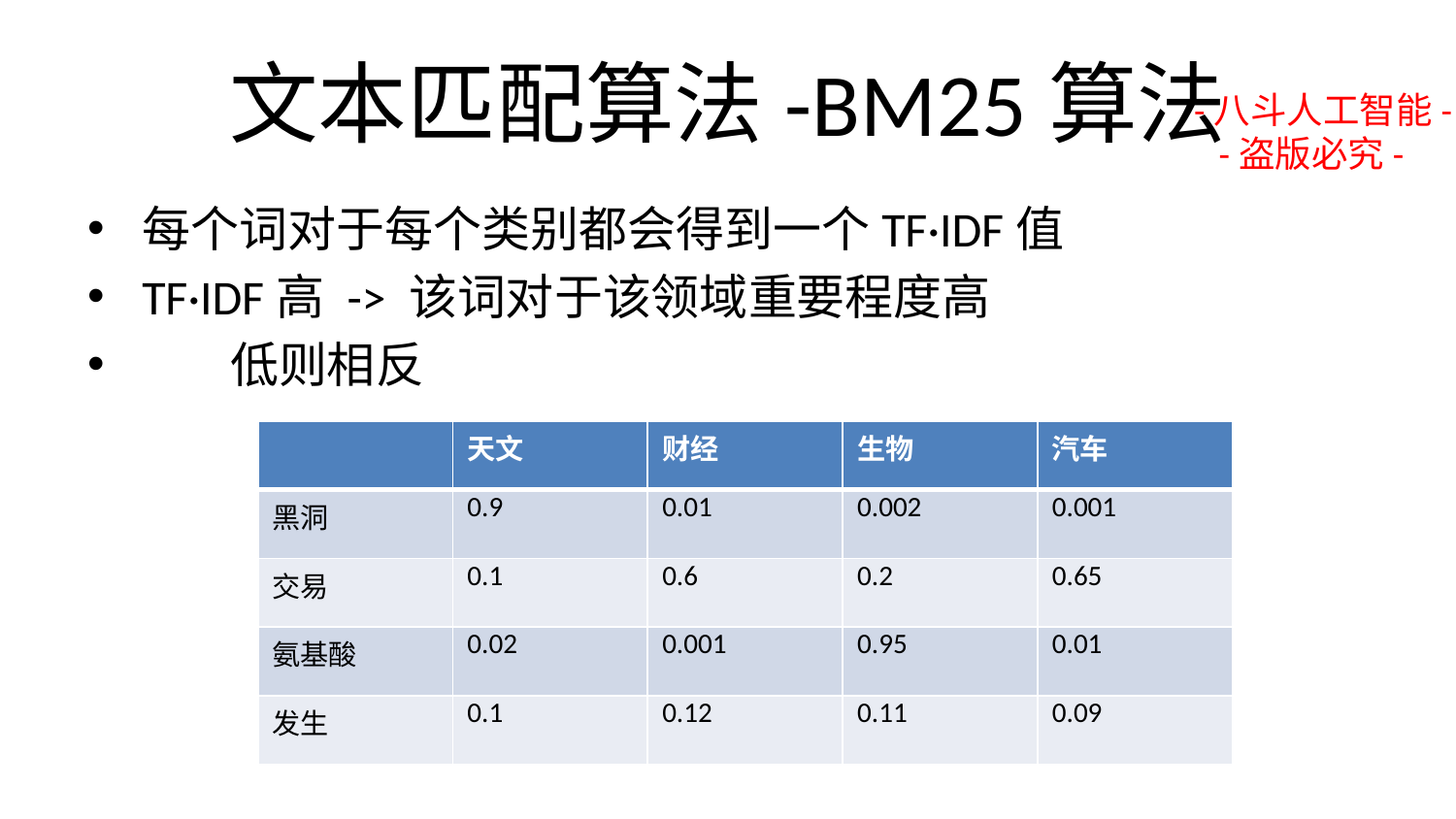

# 文本匹配算法-BM25算法
-八斗人工智能-
   -盗版必究-
每个词对于每个类别都会得到一个TF·IDF值
TF·IDF高 -> 该词对于该领域重要程度高
       低则相反

|  | 天文 | 财经 | 生物 | 汽车 |
| --- | --- | --- | --- | --- |
| 黑洞 | 0.9 | 0.01 | 0.002 | 0.001 |
| 交易 | 0.1 | 0.6 | 0.2 | 0.65 |
| 氨基酸 | 0.02 | 0.001 | 0.95 | 0.01 |
| 发生 | 0.1 | 0.12 | 0.11 | 0.09 |